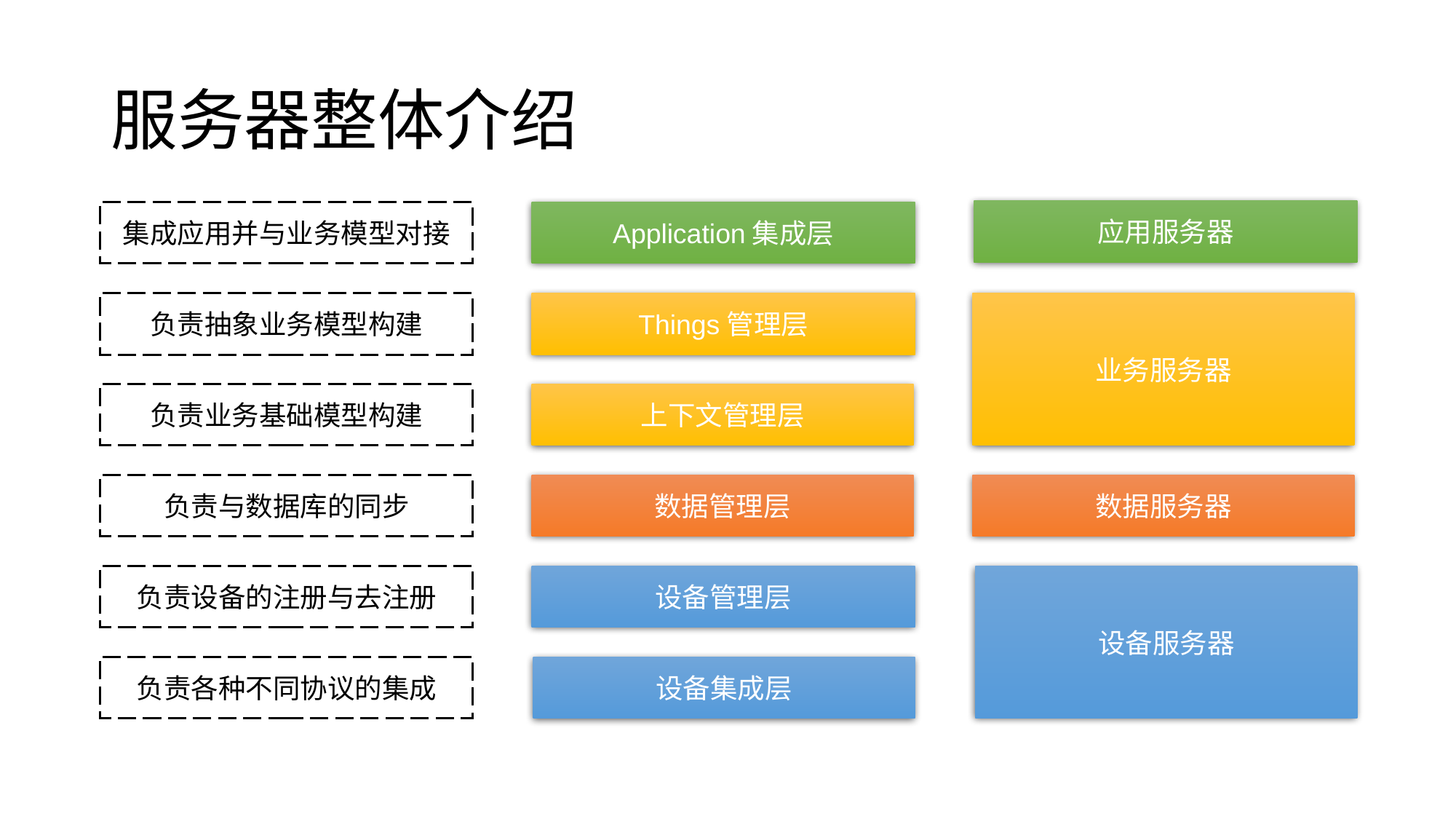

# 服务器整体介绍
应用服务器
集成应用并与业务模型对接
Application集成层
负责抽象业务模型构建
Things管理层
业务服务器
负责业务基础模型构建
上下文管理层
负责与数据库的同步
数据服务器
数据管理层
负责设备的注册与去注册
设备管理层
设备服务器
负责各种不同协议的集成
设备集成层